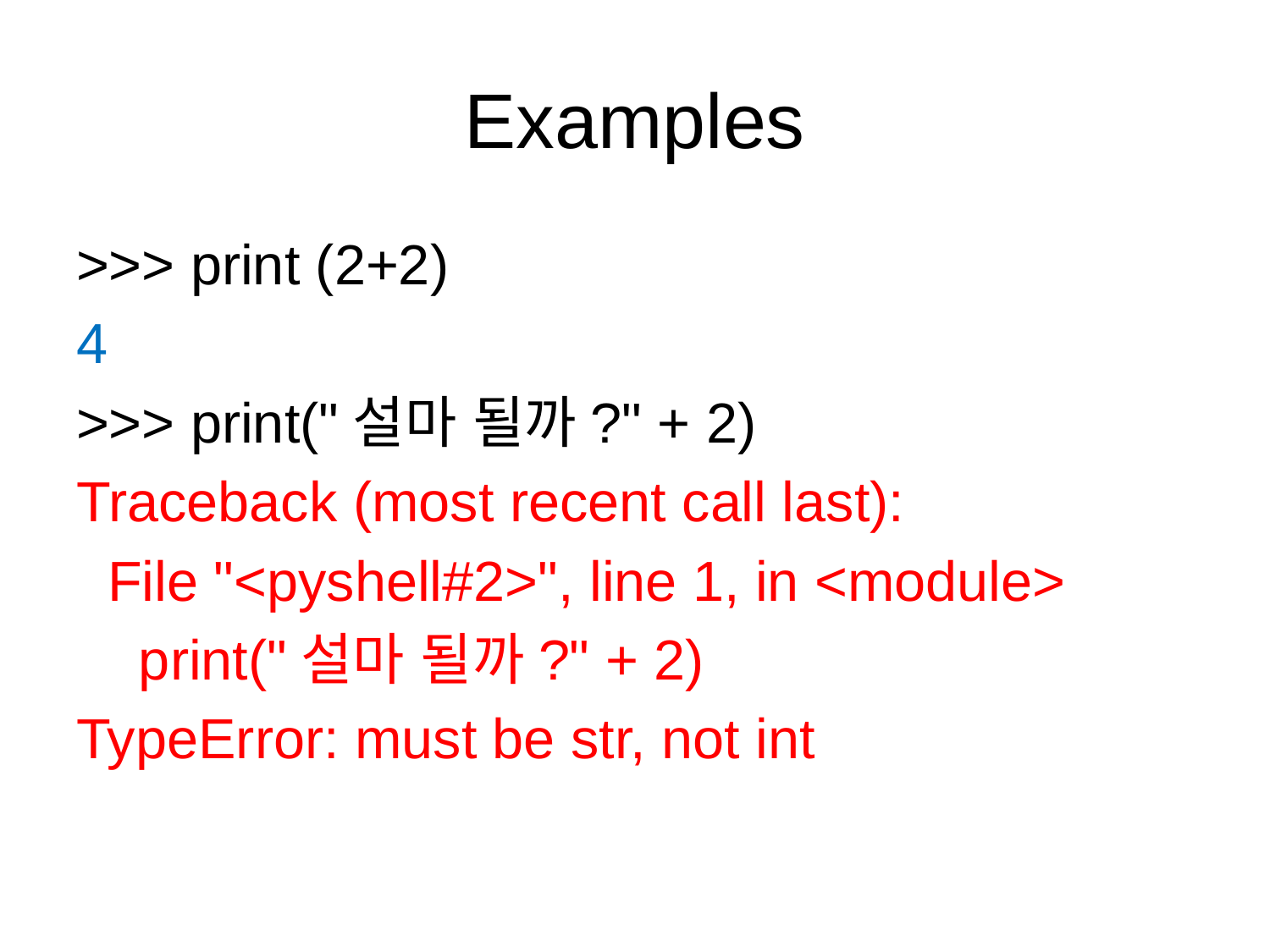

# Examples
>>> print (2+2)
4
>>> print("설마 될까?" + 2)
Traceback (most recent call last):
  File "<pyshell#2>", line 1, in <module>
    print("설마 될까?" + 2)
TypeError: must be str, not int